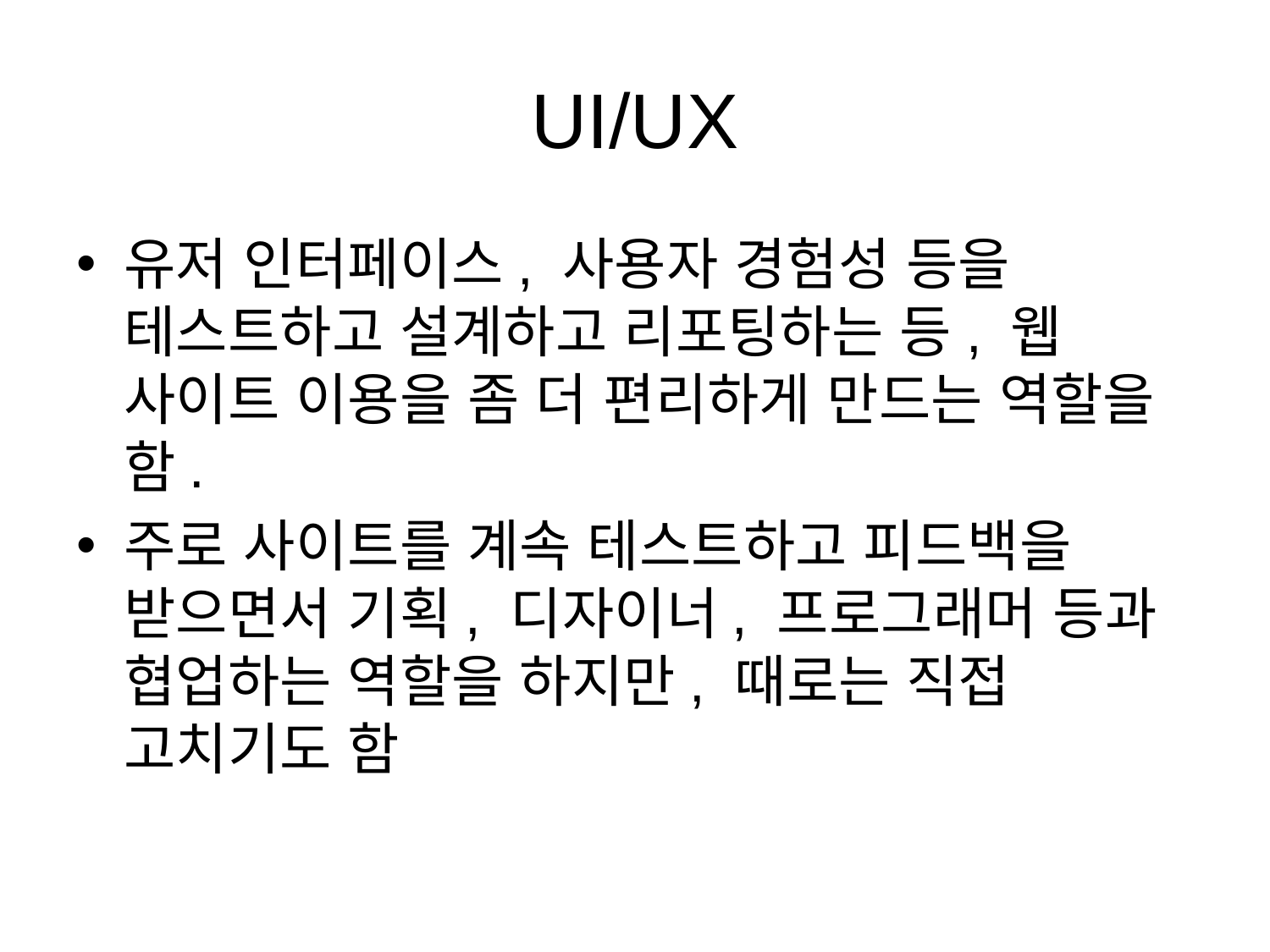

# UI/UX
유저 인터페이스, 사용자 경험성 등을 테스트하고 설계하고 리포팅하는 등, 웹 사이트 이용을 좀 더 편리하게 만드는 역할을 함.
주로 사이트를 계속 테스트하고 피드백을 받으면서 기획, 디자이너, 프로그래머 등과 협업하는 역할을 하지만, 때로는 직접 고치기도 함